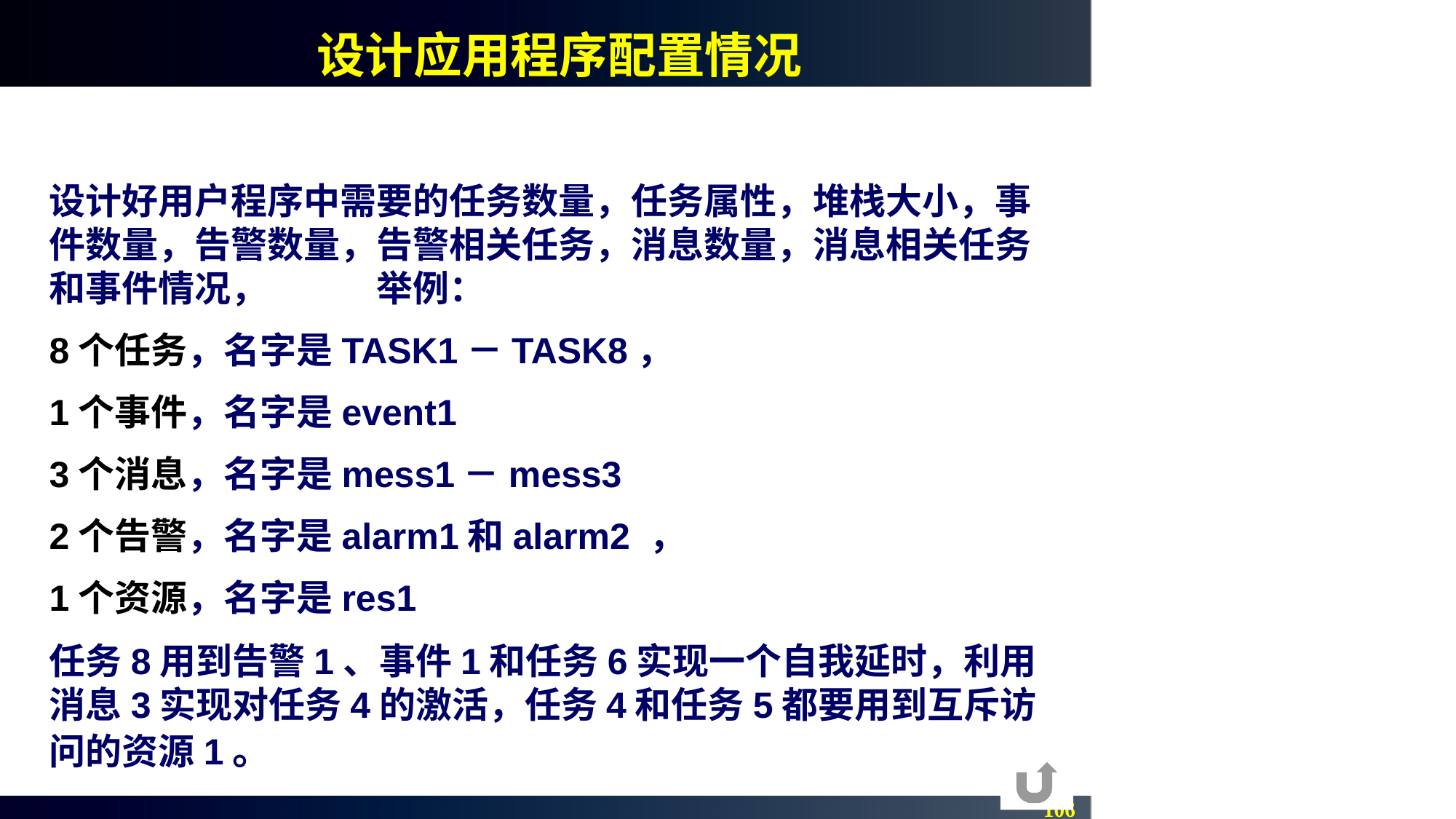

设计应用程序配置情况
	设计好用户程序中需要的任务数量，任务属性，堆栈大小，事件数量，告警数量，告警相关任务，消息数量，消息相关任务和事件情况，	举例：
	8个任务，名字是TASK1－TASK8，
	1个事件，名字是event1
	3个消息，名字是mess1－mess3
	2个告警，名字是alarm1和alarm2 ，
	1个资源，名字是res1
	任务8用到告警1、事件1和任务6实现一个自我延时，利用消息3实现对任务4的激活，任务4和任务5都要用到互斥访问的资源1。